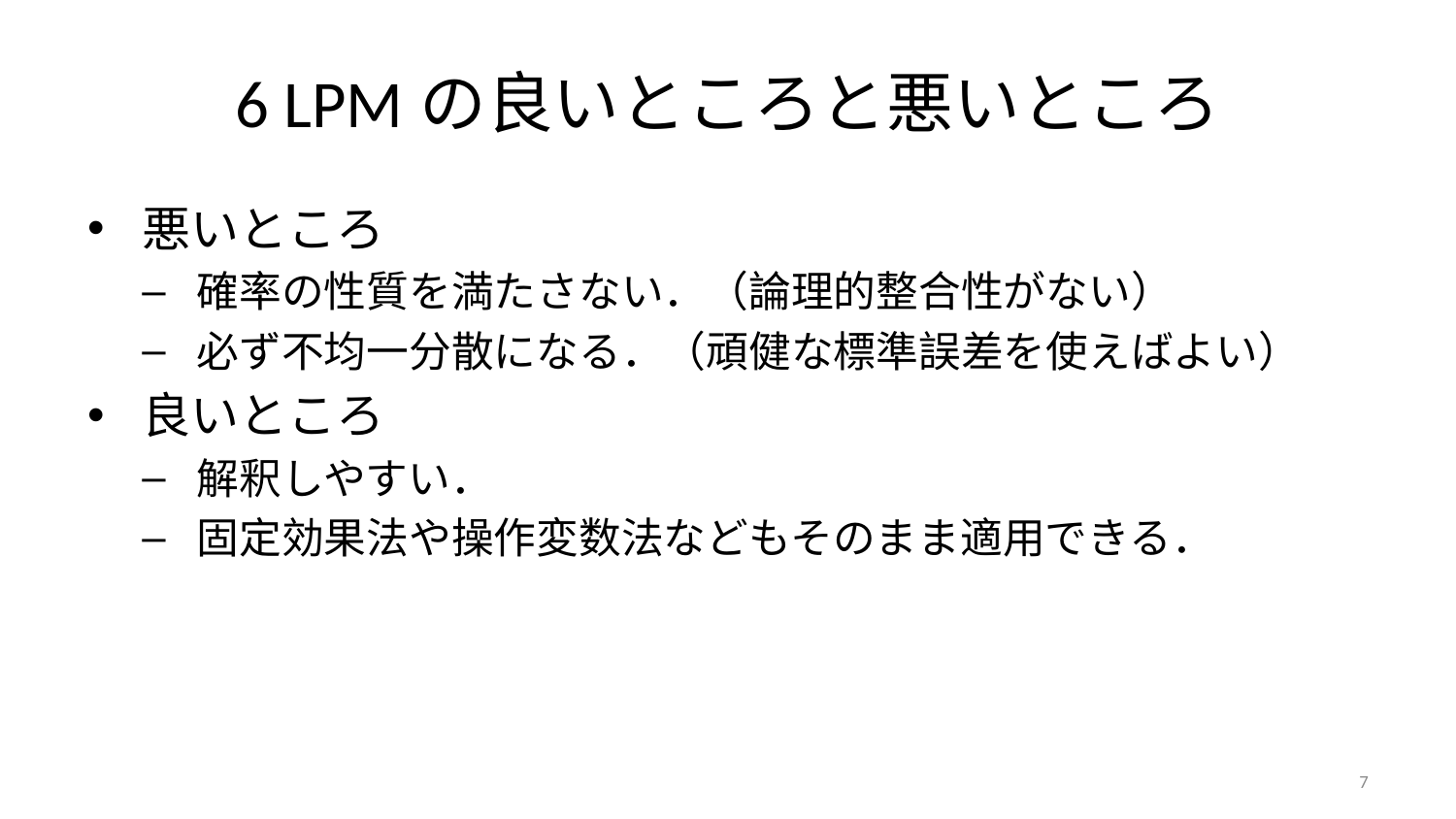

# 6 LPMの良いところと悪いところ
悪いところ
確率の性質を満たさない．（論理的整合性がない）
必ず不均一分散になる．（頑健な標準誤差を使えばよい）
良いところ
解釈しやすい．
固定効果法や操作変数法などもそのまま適用できる．
7